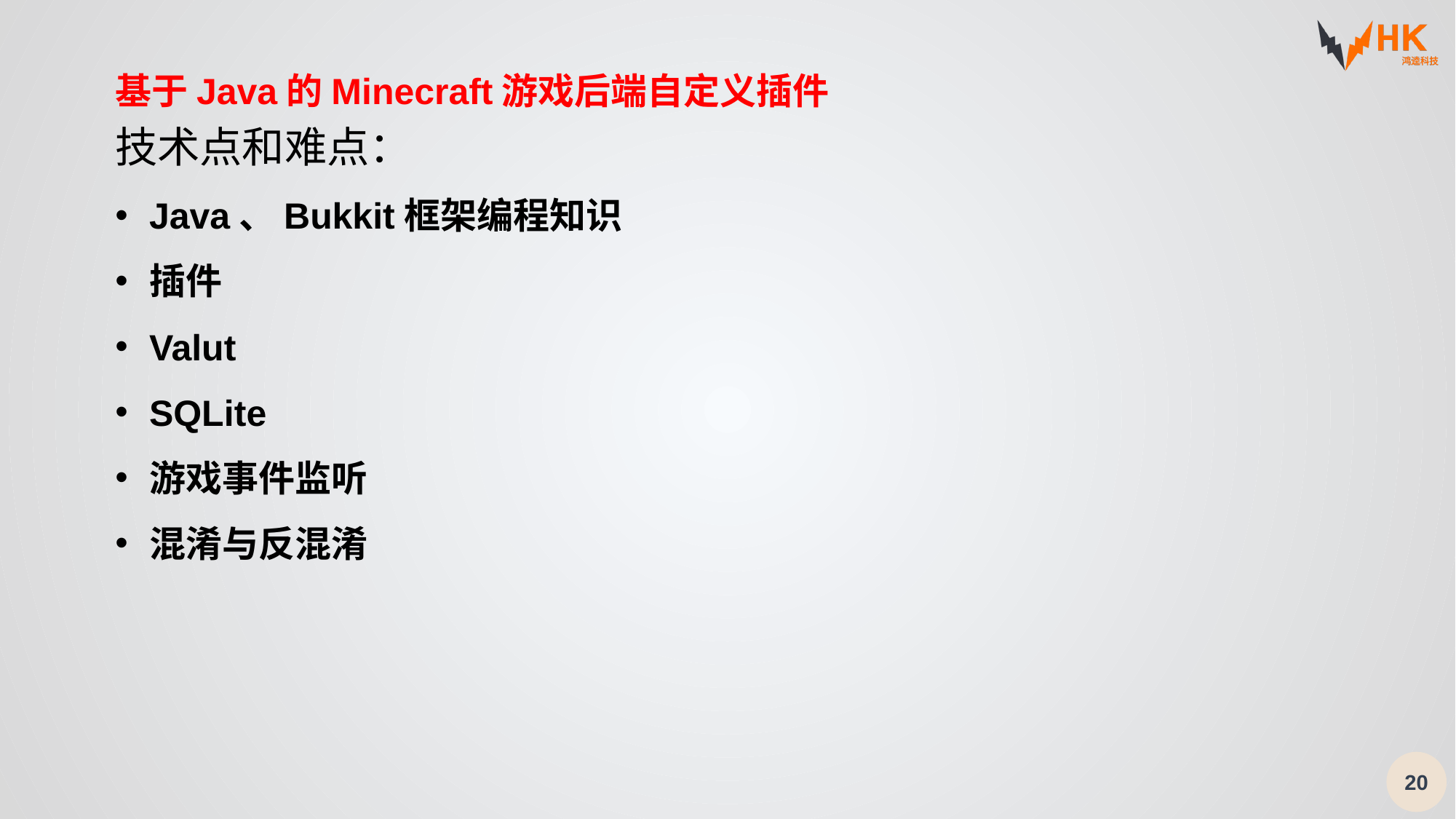

基于Java的Minecraft游戏后端自定义插件
技术点和难点：
Java、Bukkit框架编程知识
插件
Valut
SQLite
游戏事件监听
混淆与反混淆